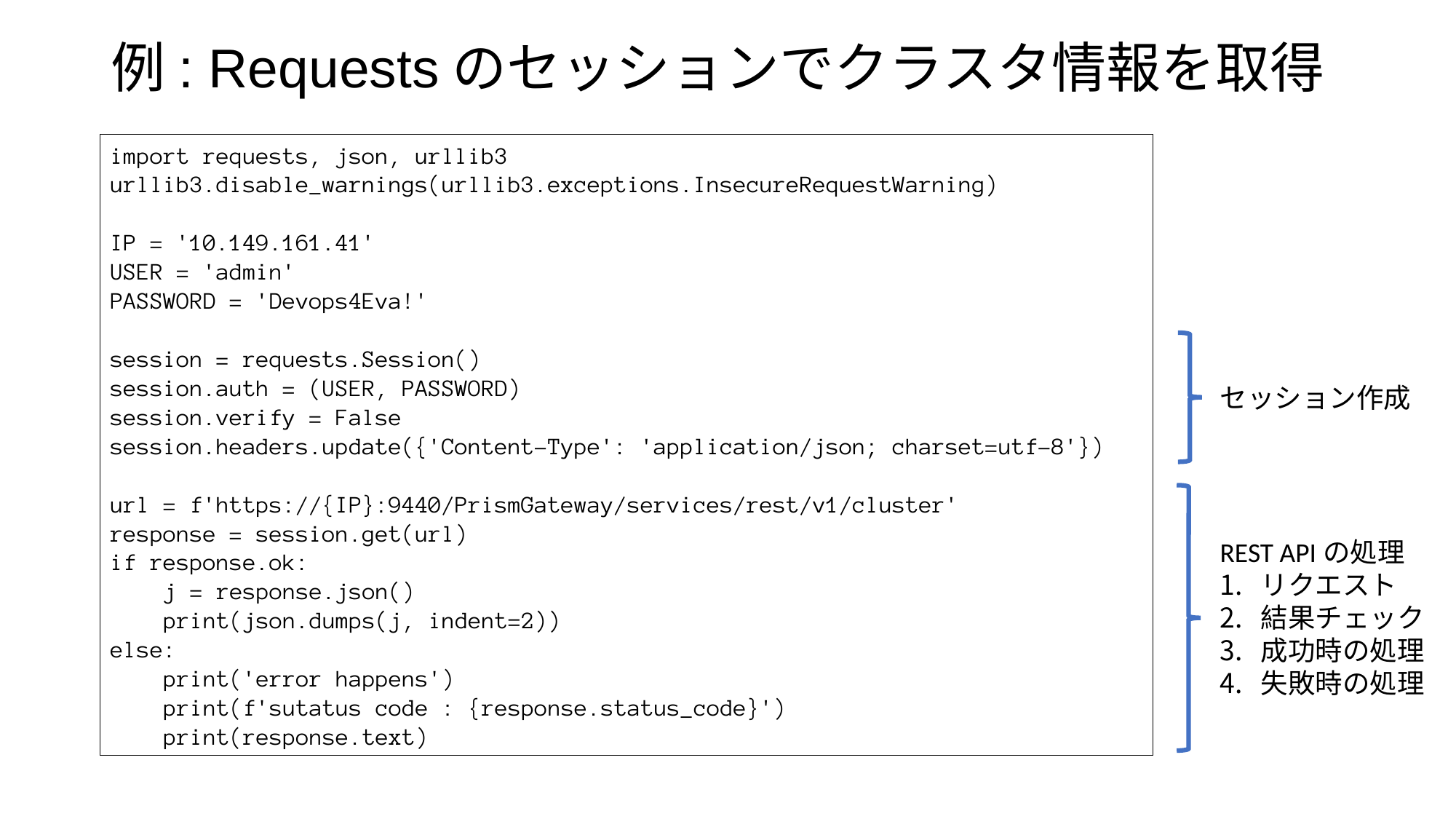

# 例: Requestsのセッションでクラスタ情報を取得
import requests, json, urllib3
urllib3.disable_warnings(urllib3.exceptions.InsecureRequestWarning)
IP = '10.149.161.41'
USER = 'admin'
PASSWORD = 'Devops4Eva!'
session = requests.Session()
session.auth = (USER, PASSWORD)
session.verify = False
session.headers.update({'Content-Type': 'application/json; charset=utf-8'})
url = f'https://{IP}:9440/PrismGateway/services/rest/v1/cluster'
response = session.get(url)
if response.ok:
    j = response.json()
    print(json.dumps(j, indent=2))
else:
    print('error happens')
    print(f'sutatus code : {response.status_code}')
    print(response.text)

セッション作成

REST APIの処理
リクエスト
結果チェック
成功時の処理
失敗時の処理